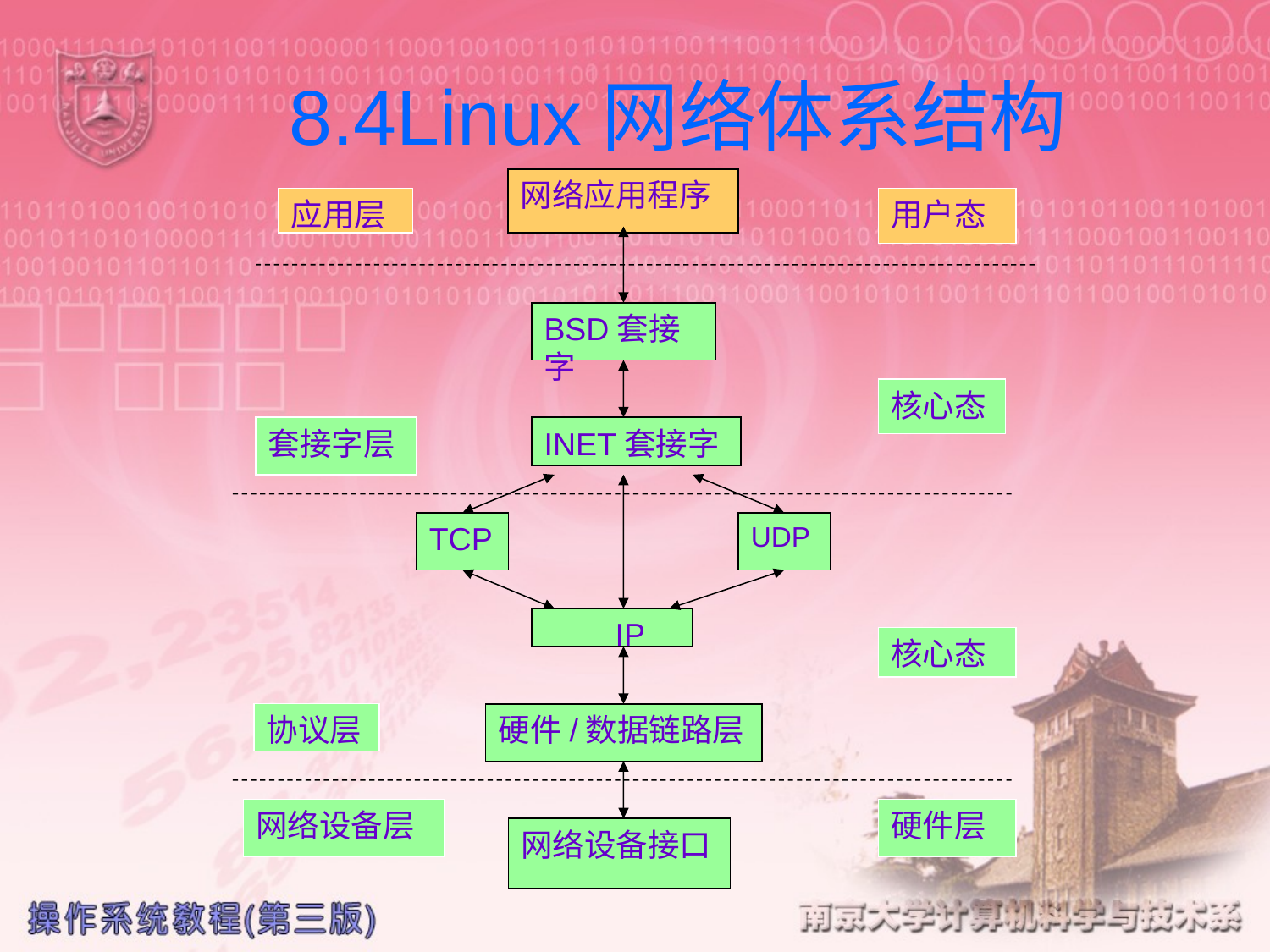

# 8.4Linux网络体系结构
网络应用程序
应用层
用户态

BSD套接字

核心态
套接字层
INET套接字

TCP
UDP

        IP
核心态

协议层
硬件/数据链路层

网络设备层
硬件层
网络设备接口